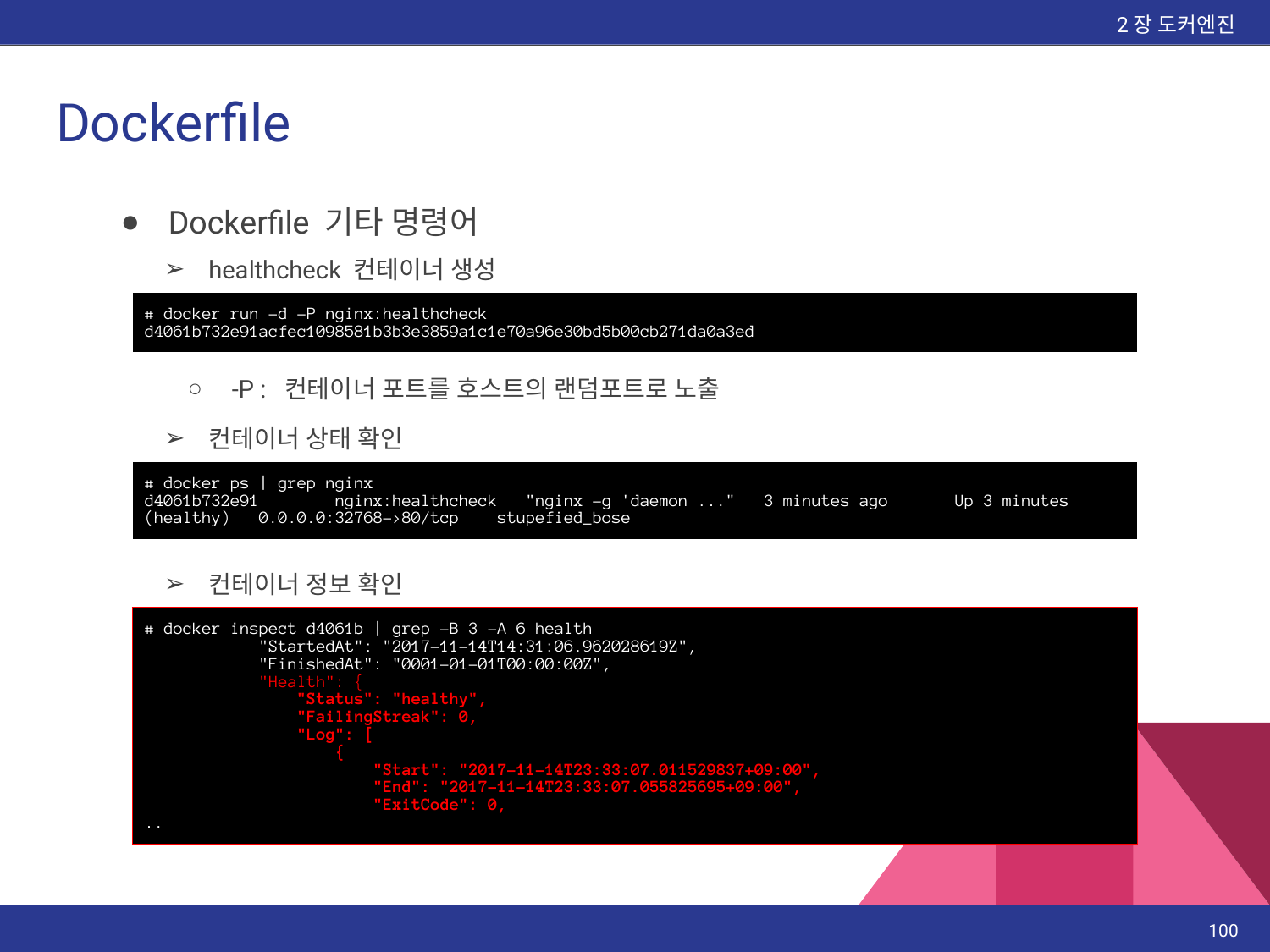

2장 도커엔진
# Dockerfile
Dockerfile 기타 명령어
healthcheck 컨테이너 생성

| # docker run -d -P nginx:healthcheck d4061b732e91acfec1098581b3b3e3859a1c1e70a96e30bd5b00cb271da0a3ed |
| --- |
-P :  컨테이너 포트를 호스트의 랜덤포트로 노출
컨테이너 상태 확인

| # docker ps | grep nginx d4061b732e91 nginx:healthcheck "nginx -g 'daemon ..." 3 minutes ago Up 3 minutes (healthy) 0.0.0.0:32768->80/tcp stupefied\_bose |
| --- |
컨테이너 정보 확인

| # docker inspect d4061b | grep -B 3 -A 6 health "StartedAt": "2017-11-14T14:31:06.962028619Z", "FinishedAt": "0001-01-01T00:00:00Z", "Health": { "Status": "healthy", "FailingStreak": 0, "Log": [ { "Start": "2017-11-14T23:33:07.011529837+09:00", "End": "2017-11-14T23:33:07.055825695+09:00", "ExitCode": 0, .. |
| --- |
100